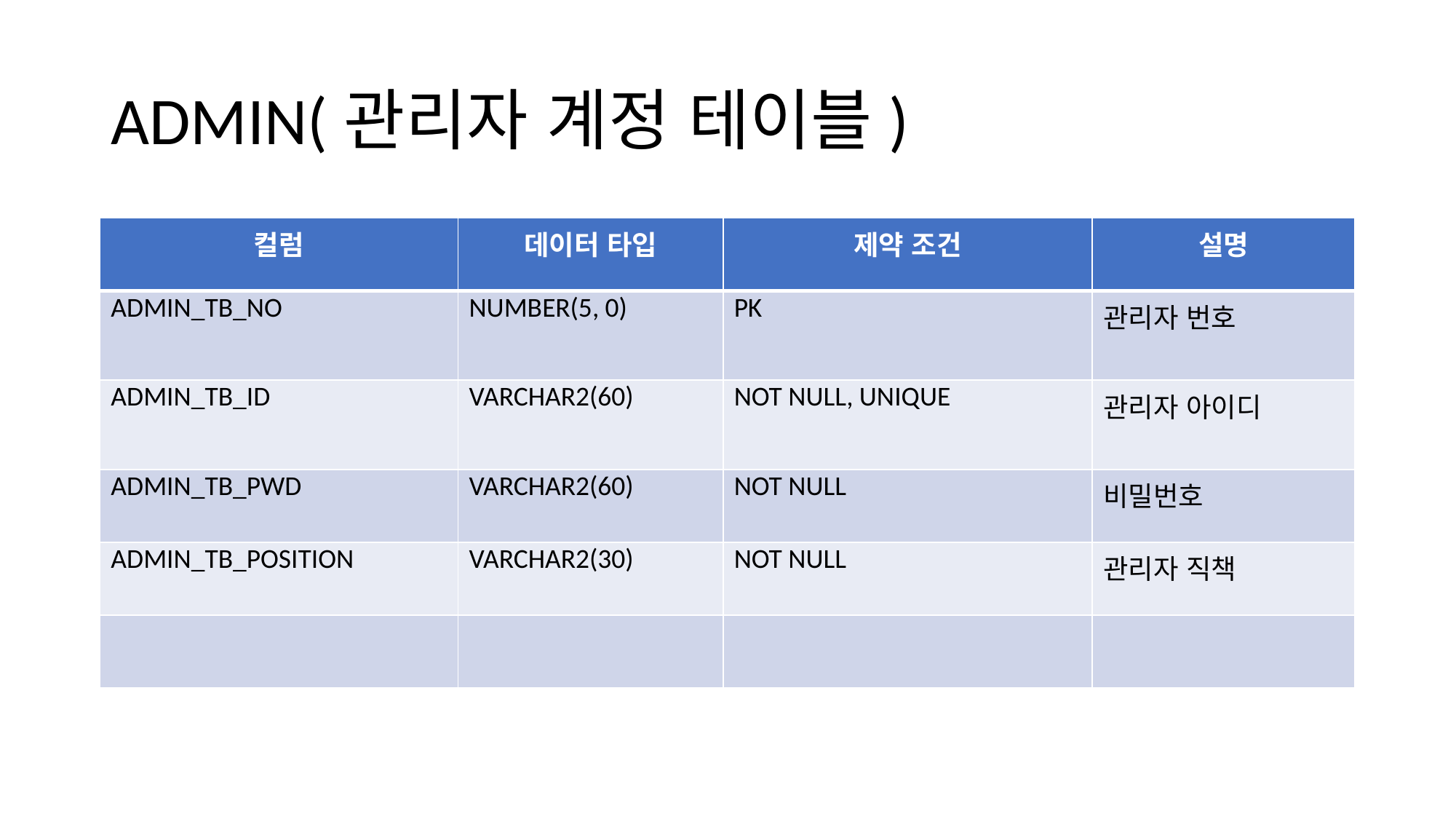

# ADMIN(관리자 계정 테이블)
| 컬럼 | 데이터 타입 | 제약 조건 | 설명 |
| --- | --- | --- | --- |
| ADMIN\_TB\_NO | NUMBER(5, 0) | PK | 관리자 번호 |
| ADMIN\_TB\_ID | VARCHAR2(60) | NOT NULL, UNIQUE | 관리자 아이디 |
| ADMIN\_TB\_PWD | VARCHAR2(60) | NOT NULL | 비밀번호 |
| ADMIN\_TB\_POSITION | VARCHAR2(30) | NOT NULL | 관리자 직책 |
|  |  |  |  |